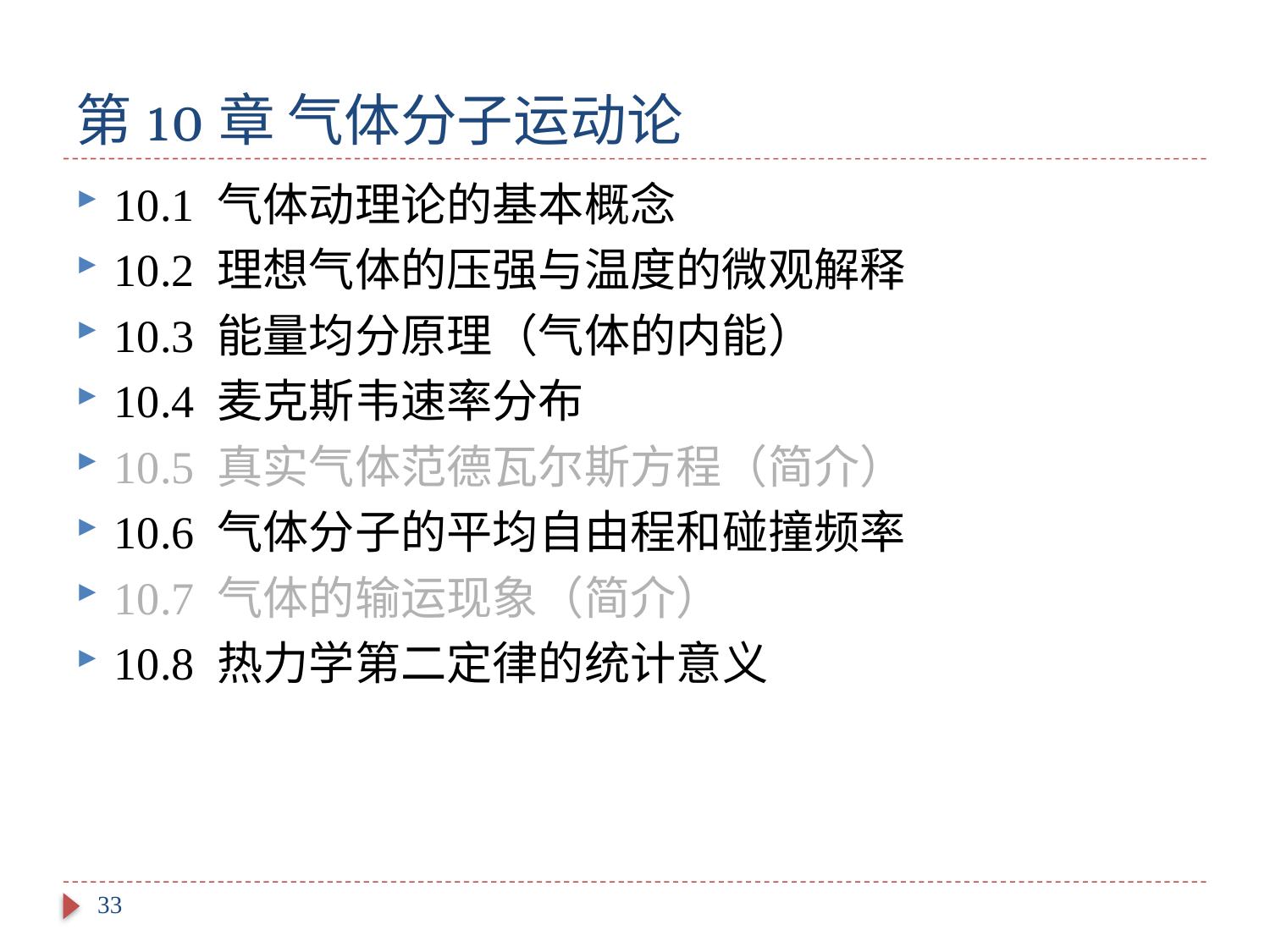

# 第10章 气体分子运动论
10.1 气体动理论的基本概念
10.2 理想气体的压强与温度的微观解释
10.3 能量均分原理（气体的内能）
10.4 麦克斯韦速率分布
10.5 真实气体范德瓦尔斯方程（简介）
10.6 气体分子的平均自由程和碰撞频率
10.7 气体的输运现象（简介）
10.8 热力学第二定律的统计意义
33